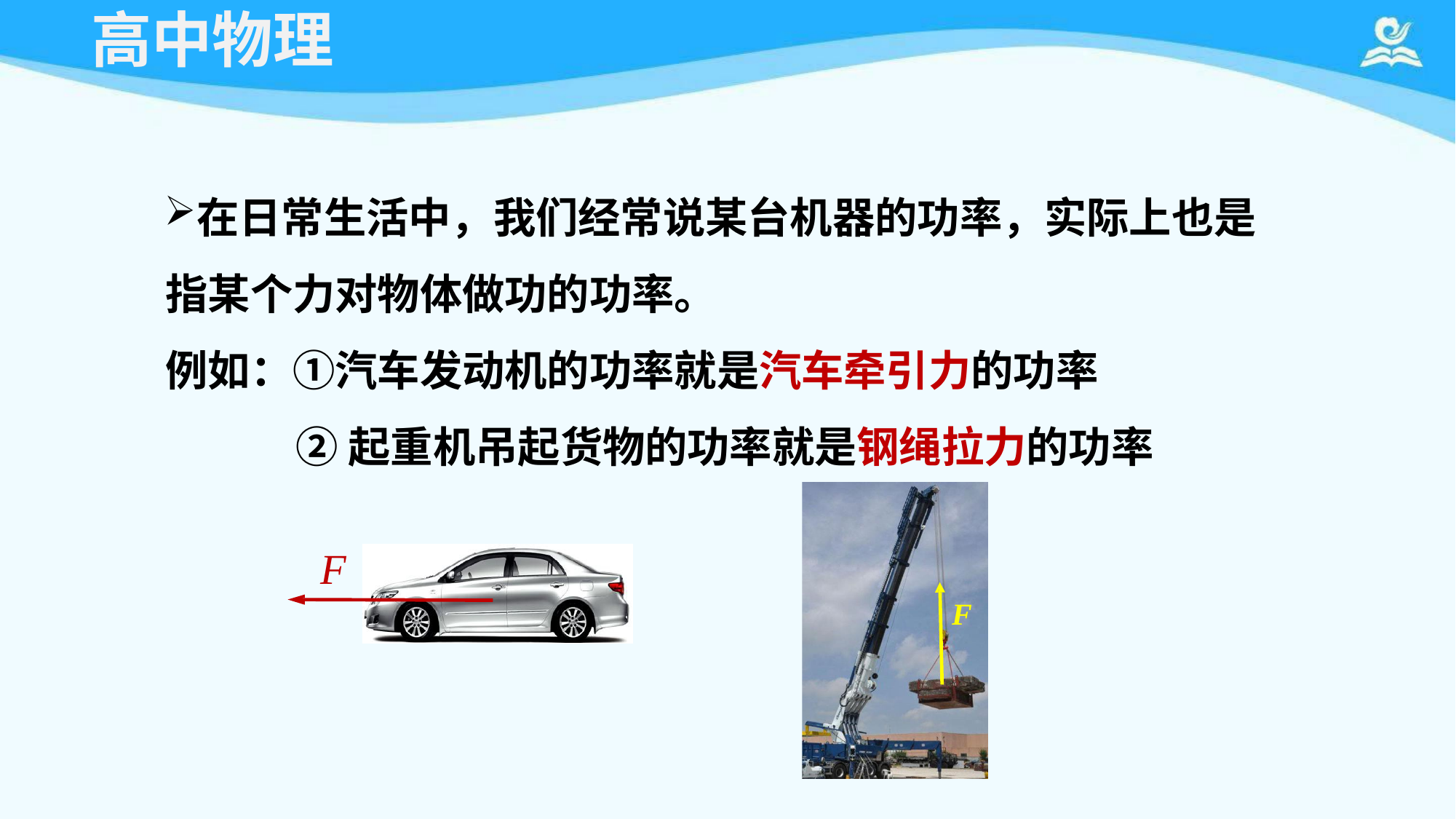

# 高中物理
在日常生活中，我们经常说某台机器的功率，实际上也是 指某个力对物体做功的功率。
例如：①汽车发动机的功率就是汽车牵引力的功率
②起重机吊起货物的功率就是钢绳拉力的功率

F
F